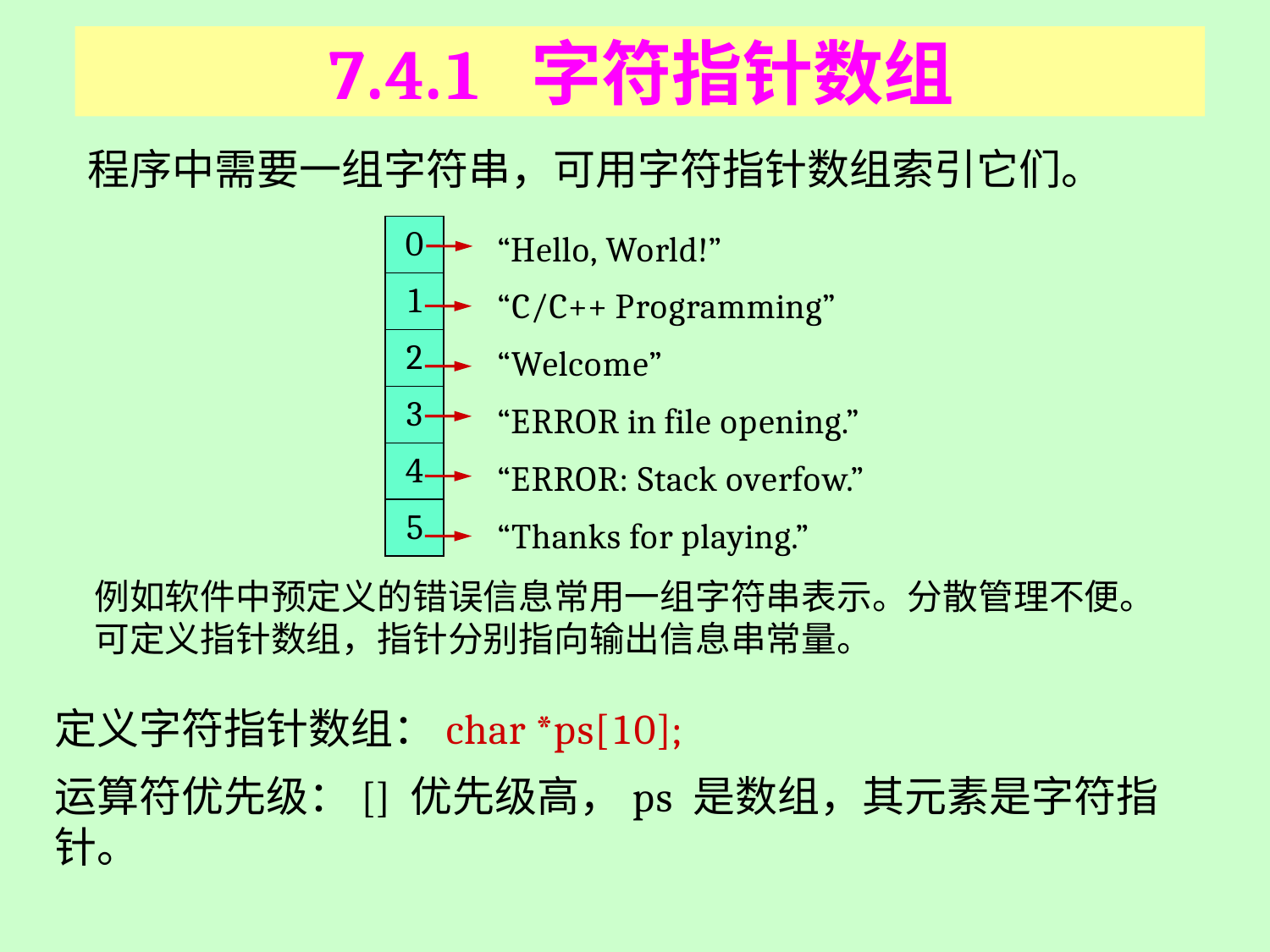

# 7.4.1  字符指针数组
程序中需要一组字符串，可用字符指针数组索引它们。
| 0 |
| --- |
| 1 |
| 2 |
| 3 |
| 4 |
| 5 |
“Hello, World!”
“C/C++ Programming”
“Welcome”
“ERROR in file opening.”
“ERROR: Stack overfow.”
“Thanks for playing.”
例如软件中预定义的错误信息常用一组字符串表示。分散管理不便。可定义指针数组，指针分别指向输出信息串常量。
定义字符指针数组：char *ps[10];
运算符优先级：[] 优先级高，ps 是数组，其元素是字符指针。